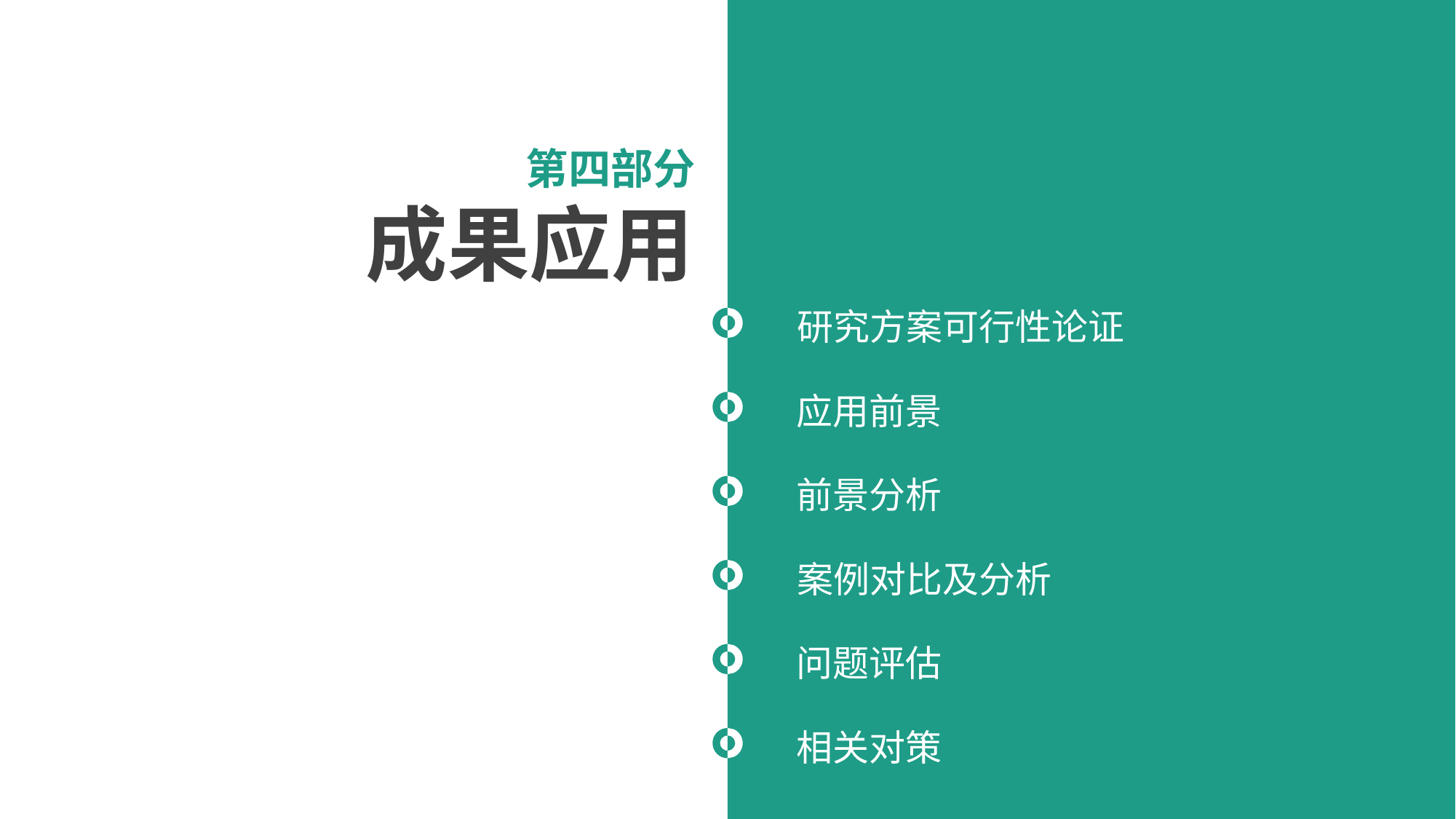

第四部分
成果应用
研究方案可行性论证

应用前景

前景分析

案例对比及分析

问题评估

相关对策